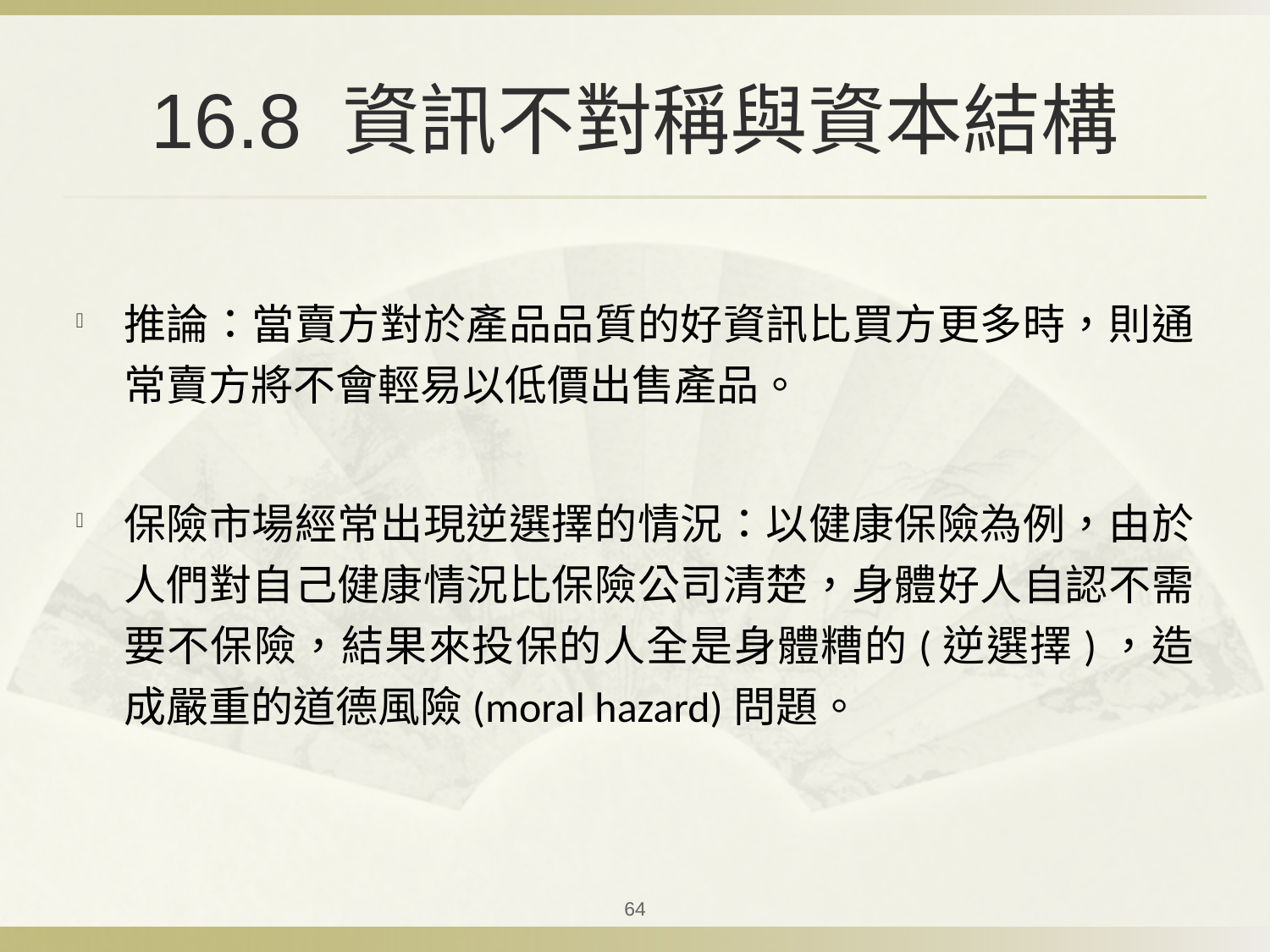

# 16.8 資訊不對稱與資本結構

推論：當賣方對於產品品質的好資訊比買方更多時，則通常賣方將不會輕易以低價出售產品。

保險市場經常出現逆選擇的情況：以健康保險為例，由於人們對自己健康情況比保險公司清楚，身體好人自認不需要不保險，結果來投保的人全是身體糟的(逆選擇)，造成嚴重的道德風險(moral hazard)問題。

64